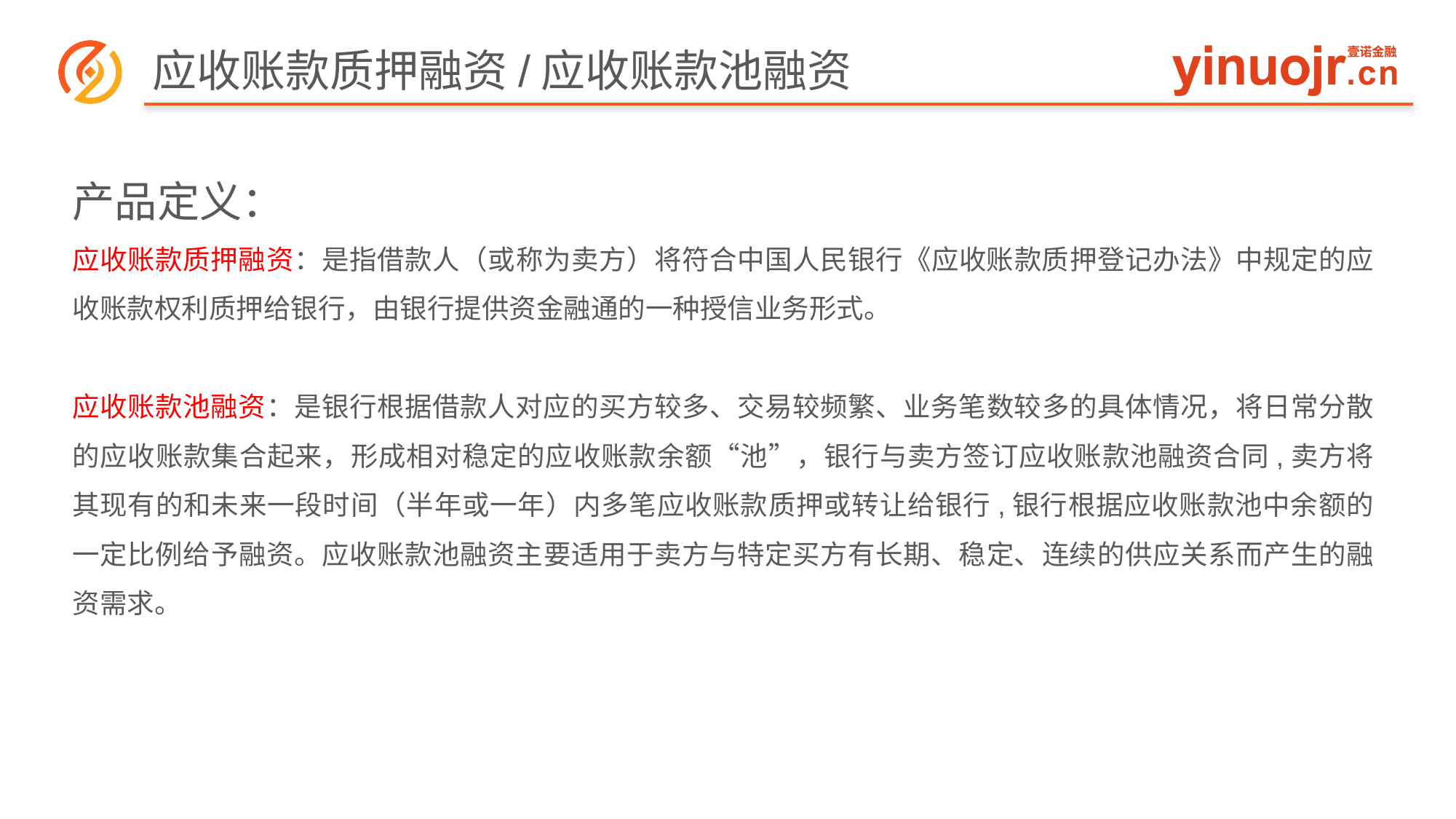

# 应收账款质押融资/应收账款池融资
产品定义：
应收账款质押融资：是指借款人（或称为卖方）将符合中国人民银行《应收账款质押登记办法》中规定的应收账款权利质押给银行，由银行提供资金融通的一种授信业务形式。

应收账款池融资：是银行根据借款人对应的买方较多、交易较频繁、业务笔数较多的具体情况，将日常分散的应收账款集合起来，形成相对稳定的应收账款余额“池”，银行与卖方签订应收账款池融资合同,卖方将其现有的和未来一段时间（半年或一年）内多笔应收账款质押或转让给银行,银行根据应收账款池中余额的一定比例给予融资。应收账款池融资主要适用于卖方与特定买方有长期、稳定、连续的供应关系而产生的融资需求。